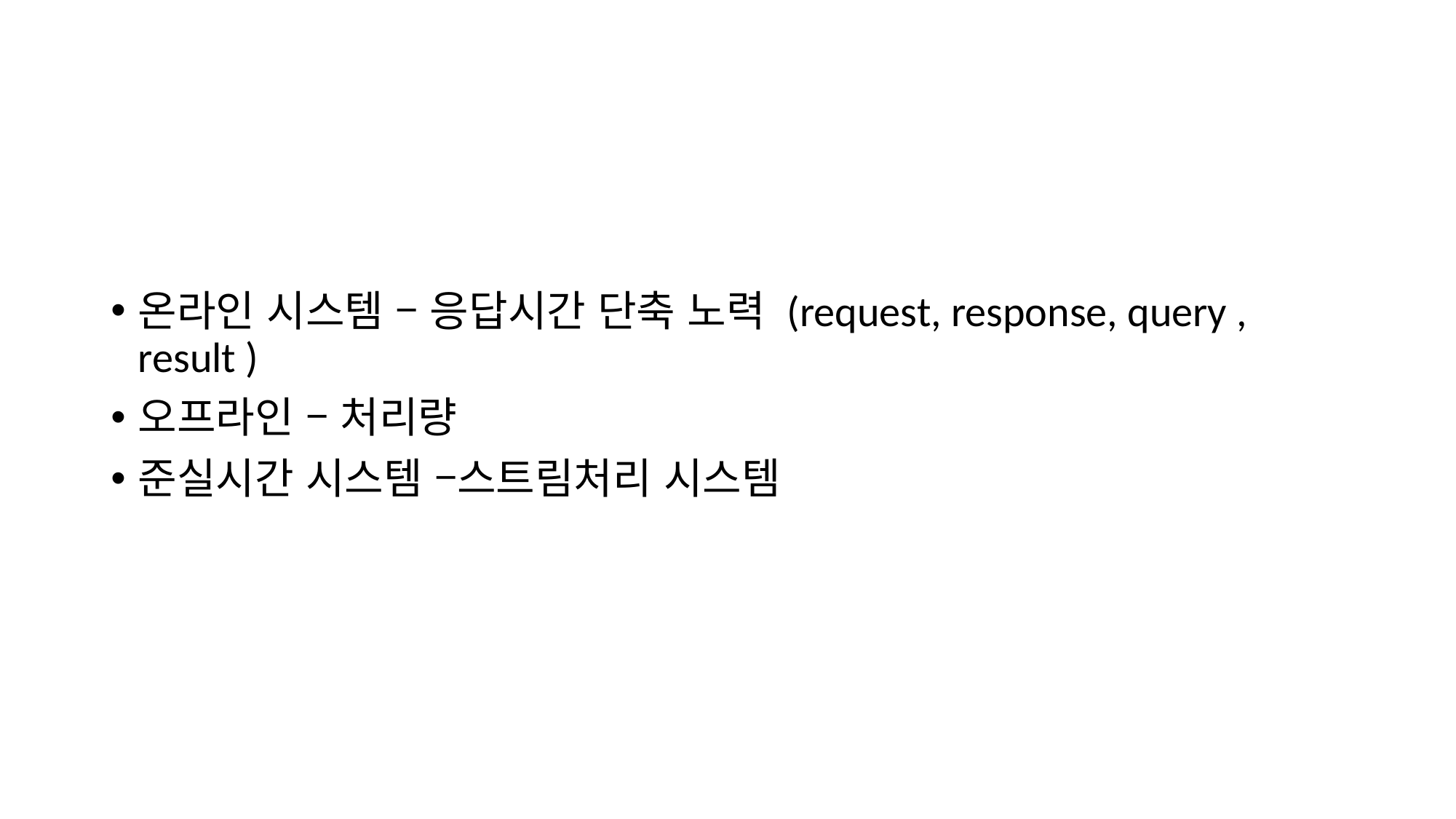

온라인 시스템 – 응답시간 단축 노력 (request, response, query , result )
오프라인 – 처리량
준실시간 시스템 –스트림처리 시스템